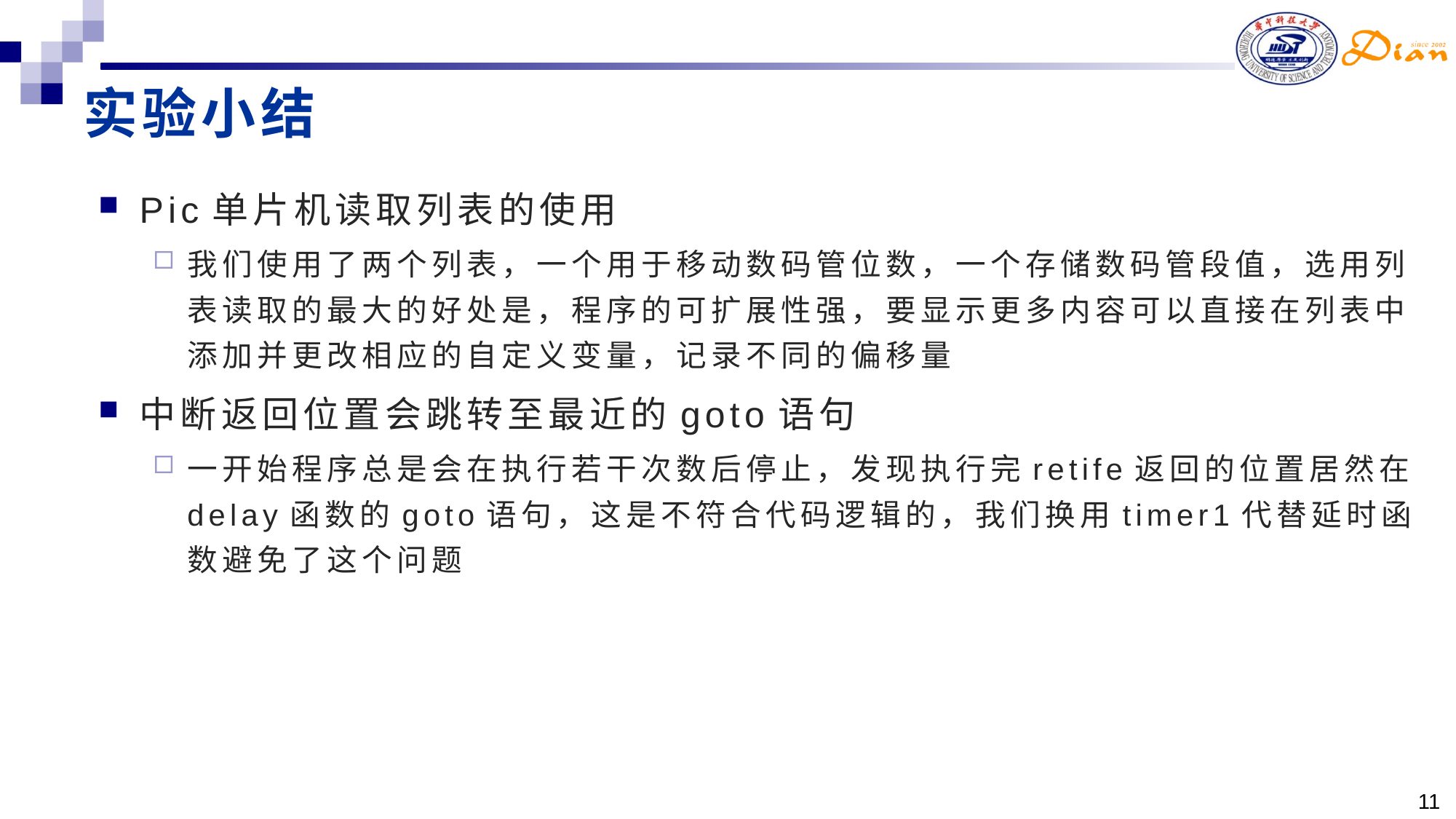

# 实验小结

Pic单片机读取列表的使用
我们使用了两个列表，一个用于移动数码管位数，一个存储数码管段值，选用列表读取的最大的好处是，程序的可扩展性强，要显示更多内容可以直接在列表中添加并更改相应的自定义变量，记录不同的偏移量
中断返回位置会跳转至最近的goto语句
一开始程序总是会在执行若干次数后停止，发现执行完retife返回的位置居然在delay函数的goto语句，这是不符合代码逻辑的，我们换用timer1代替延时函数避免了这个问题
11